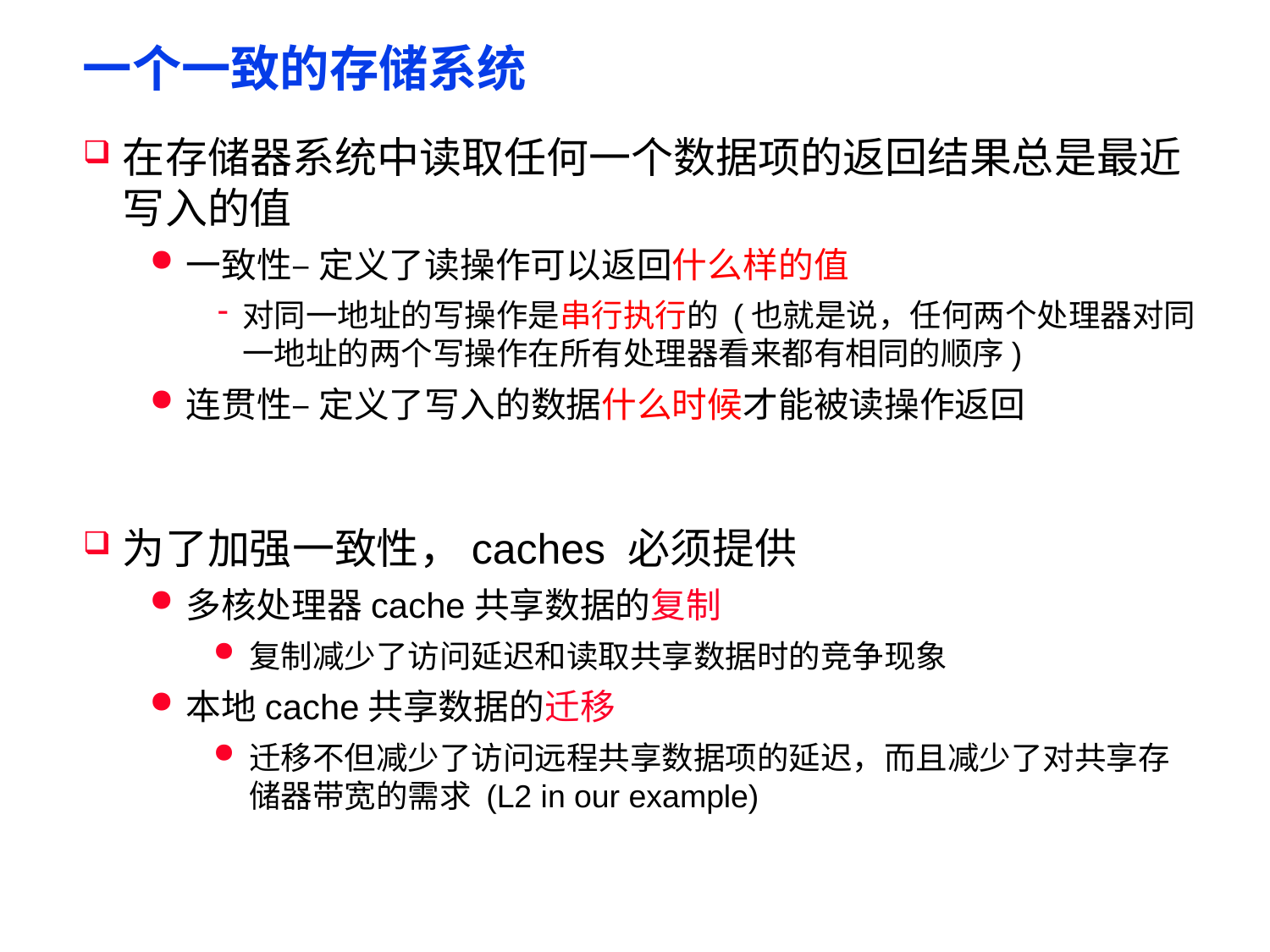

# 一个一致的存储系统
在存储器系统中读取任何一个数据项的返回结果总是最近写入的值
一致性– 定义了读操作可以返回什么样的值
对同一地址的写操作是串行执行的 (也就是说，任何两个处理器对同一地址的两个写操作在所有处理器看来都有相同的顺序)
连贯性– 定义了写入的数据什么时候才能被读操作返回
为了加强一致性，caches 必须提供
多核处理器cache共享数据的复制
复制减少了访问延迟和读取共享数据时的竞争现象
本地cache共享数据的迁移
迁移不但减少了访问远程共享数据项的延迟，而且减少了对共享存储器带宽的需求 (L2 in our example)